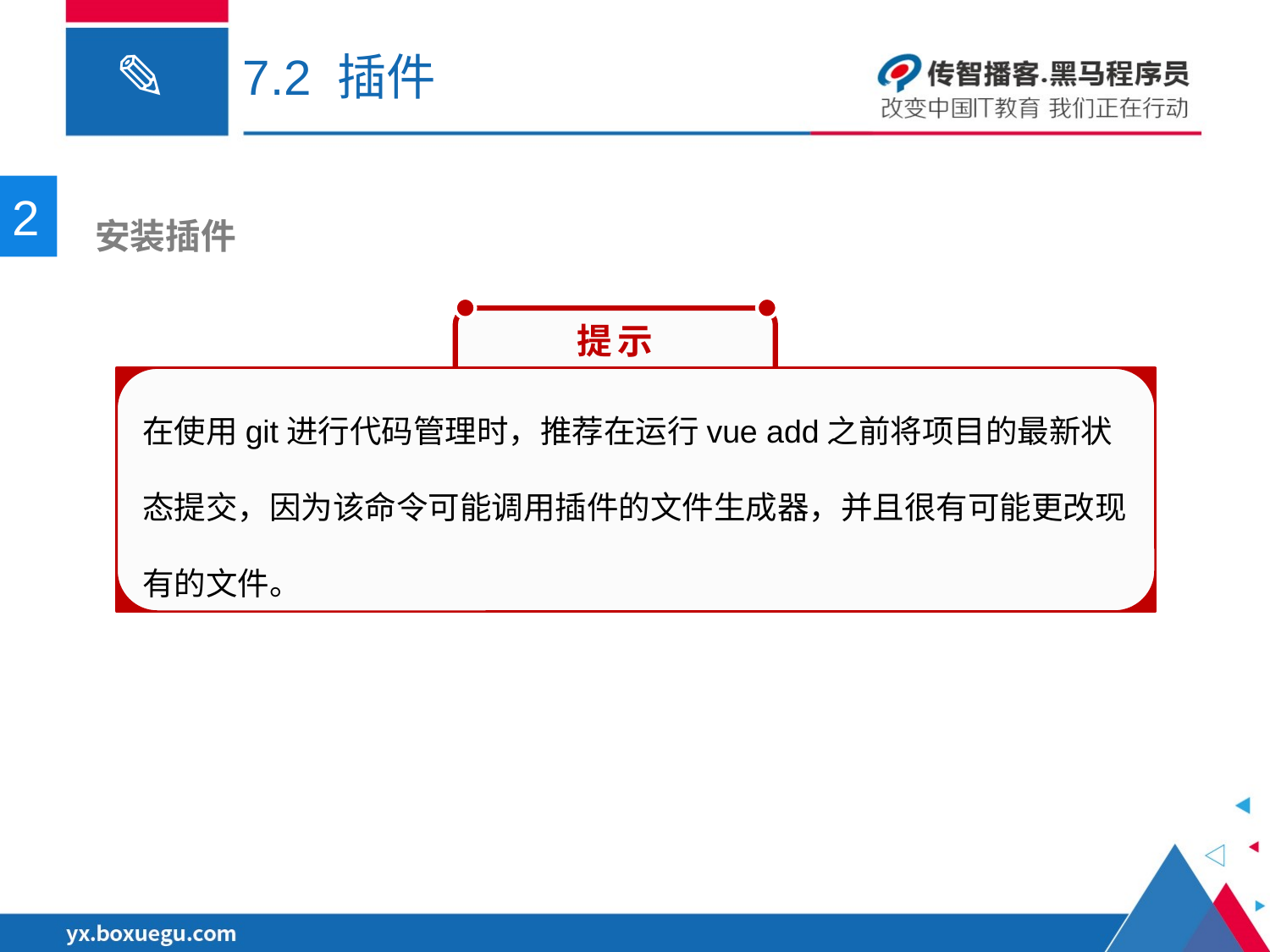

# 7.2 插件

2
  安装插件

　提示

在使用git进行代码管理时，推荐在运行vue add之前将项目的最新状态提交，因为该命令可能调用插件的文件生成器，并且很有可能更改现有的文件。